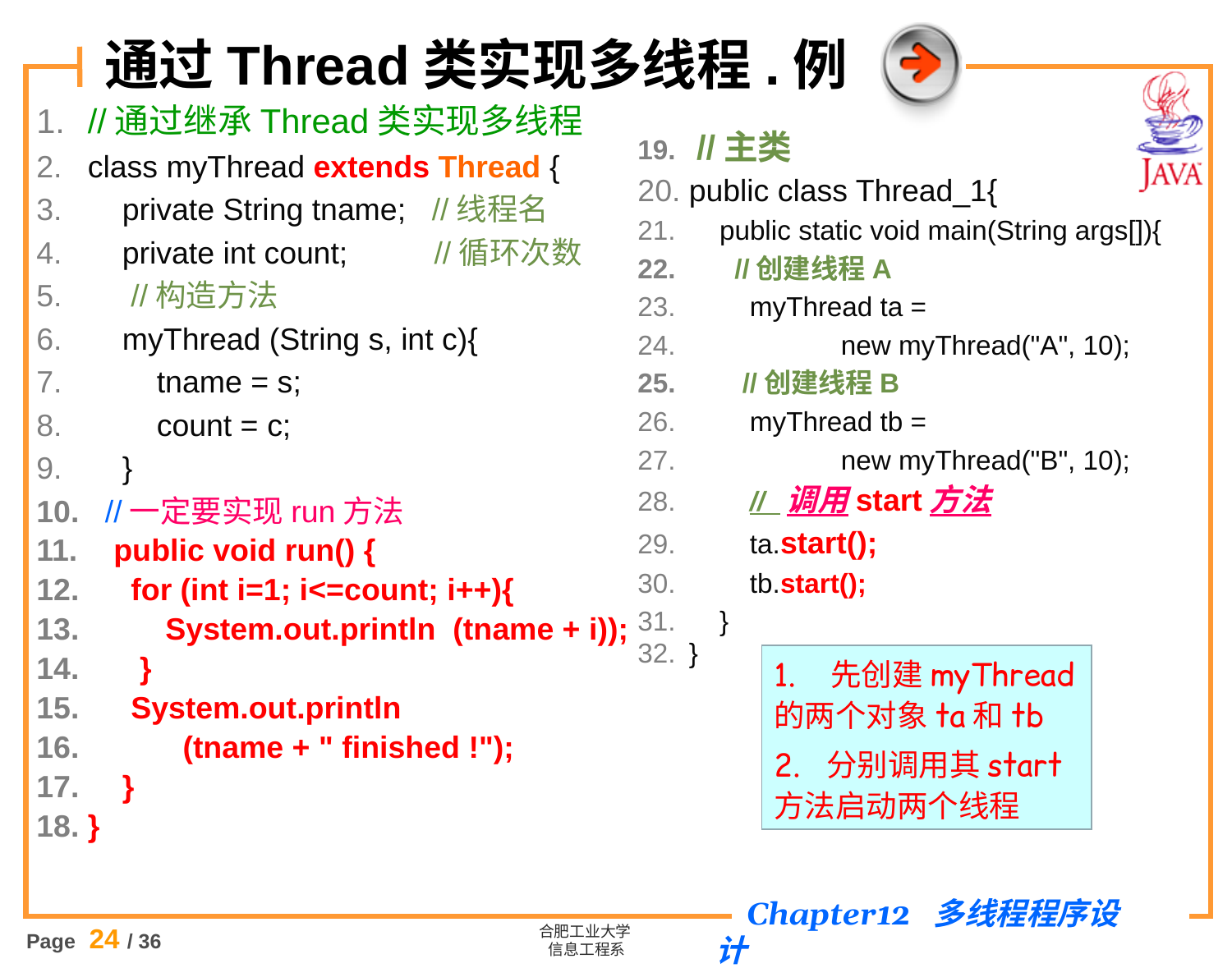

# 通过Thread类实现多线程.例
//通过继承Thread类实现多线程
class myThread extends Thread {
    private String tname;   //线程名
    private int count;          //循环次数
     //构造方法
    myThread (String s, int c){
        tname = s;
        count = c;
    }
  //一定要实现run方法
   public void run() {
     for (int i=1; i<=count; i++){
         System.out.println  (tname + i));
      }
     System.out.println
           (tname + " finished !");
    }
}
 //主类
public class Thread_1{
    public static void main(String args[]){
      //创建线程A
        myThread ta =
                    new myThread("A", 10);
       //创建线程B
        myThread tb =
                    new myThread("B", 10);
        //  调用start方法
        ta.start();
        tb.start();
    }
}
1.   先创建myThread的两个对象ta和tb
2.  分别调用其start方法启动两个线程